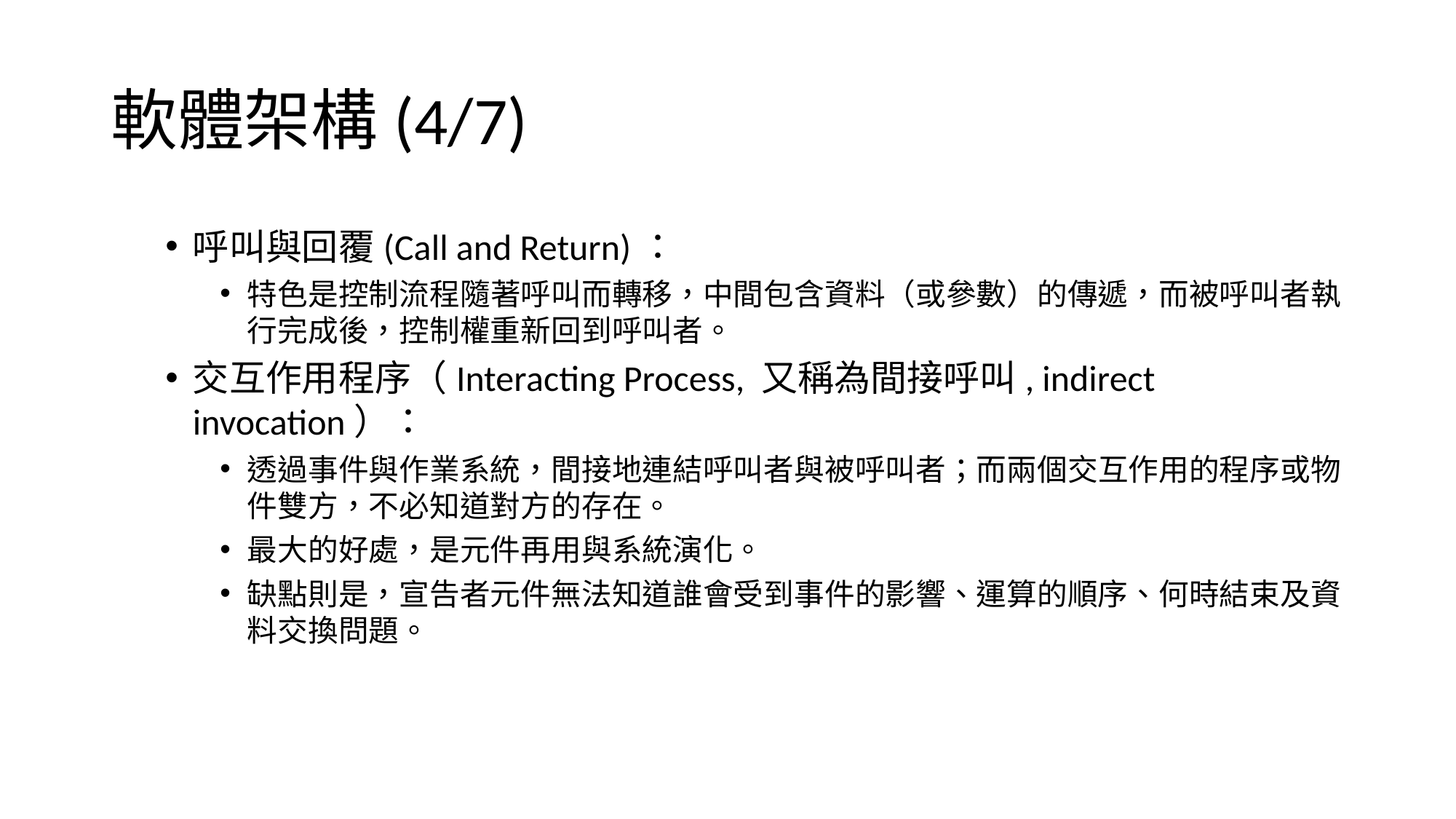

軟體架構(4/7)
呼叫與回覆(Call and Return)：
特色是控制流程隨著呼叫而轉移，中間包含資料（或參數）的傳遞，而被呼叫者執行完成後，控制權重新回到呼叫者。
交互作用程序（Interacting Process, 又稱為間接呼叫, indirect invocation）：
透過事件與作業系統，間接地連結呼叫者與被呼叫者；而兩個交互作用的程序或物件雙方，不必知道對方的存在。
最大的好處，是元件再用與系統演化。
缺點則是，宣告者元件無法知道誰會受到事件的影響、運算的順序、何時結束及資料交換問題。